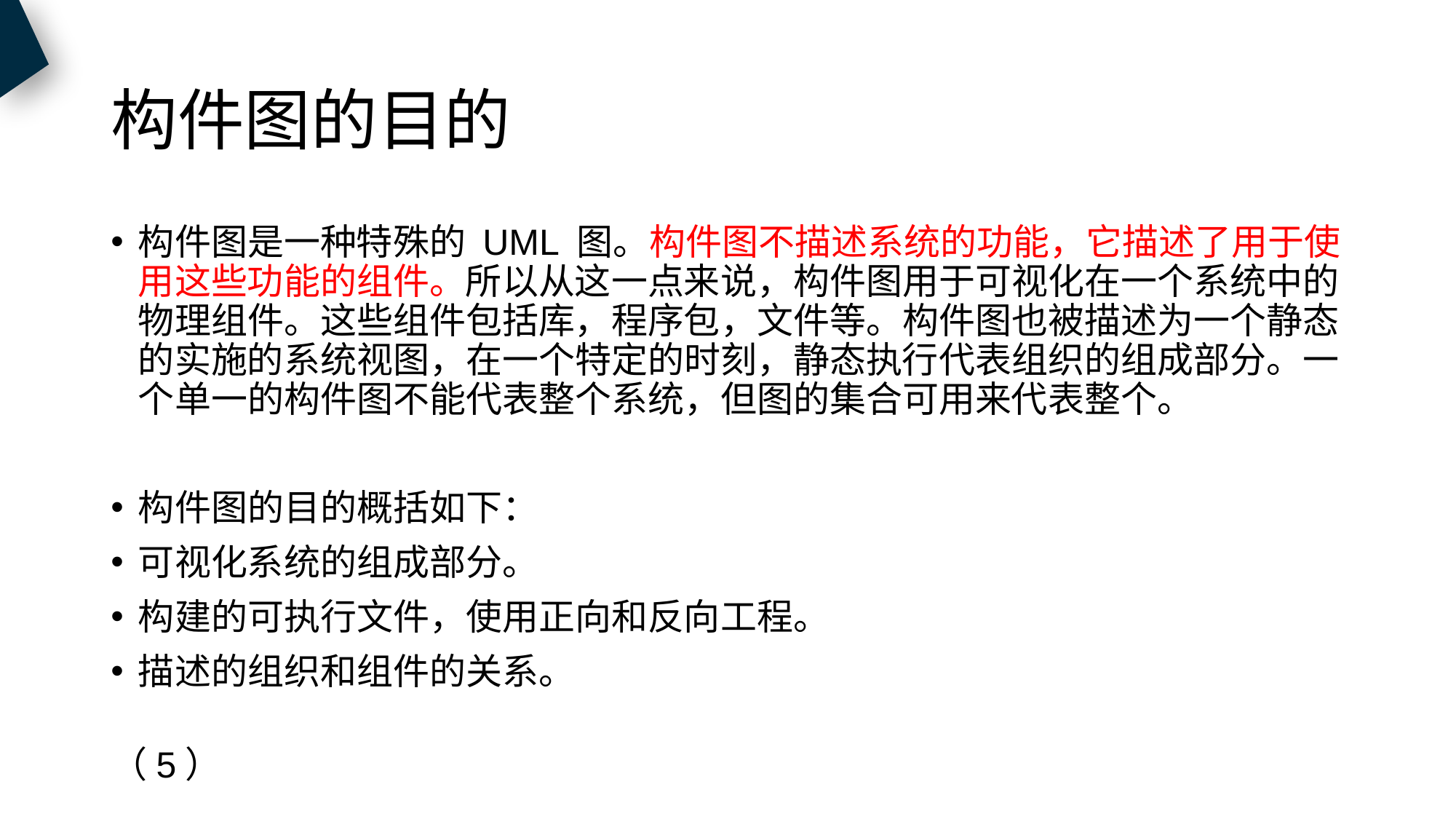

# 构件图的目的
构件图是一种特殊的 UML 图。构件图不描述系统的功能，它描述了用于使用这些功能的组件。所以从这一点来说，构件图用于可视化在一个系统中的物理组件。这些组件包括库，程序包，文件等。构件图也被描述为一个静态的实施的系统视图，在一个特定的时刻，静态执行代表组织的组成部分。一个单一的构件图不能代表整个系统，但图的集合可用来代表整个。

构件图的目的概括如下：
可视化系统的组成部分。
构建的可执行文件，使用正向和反向工程。
描述的组织和组件的关系。
										    （5）